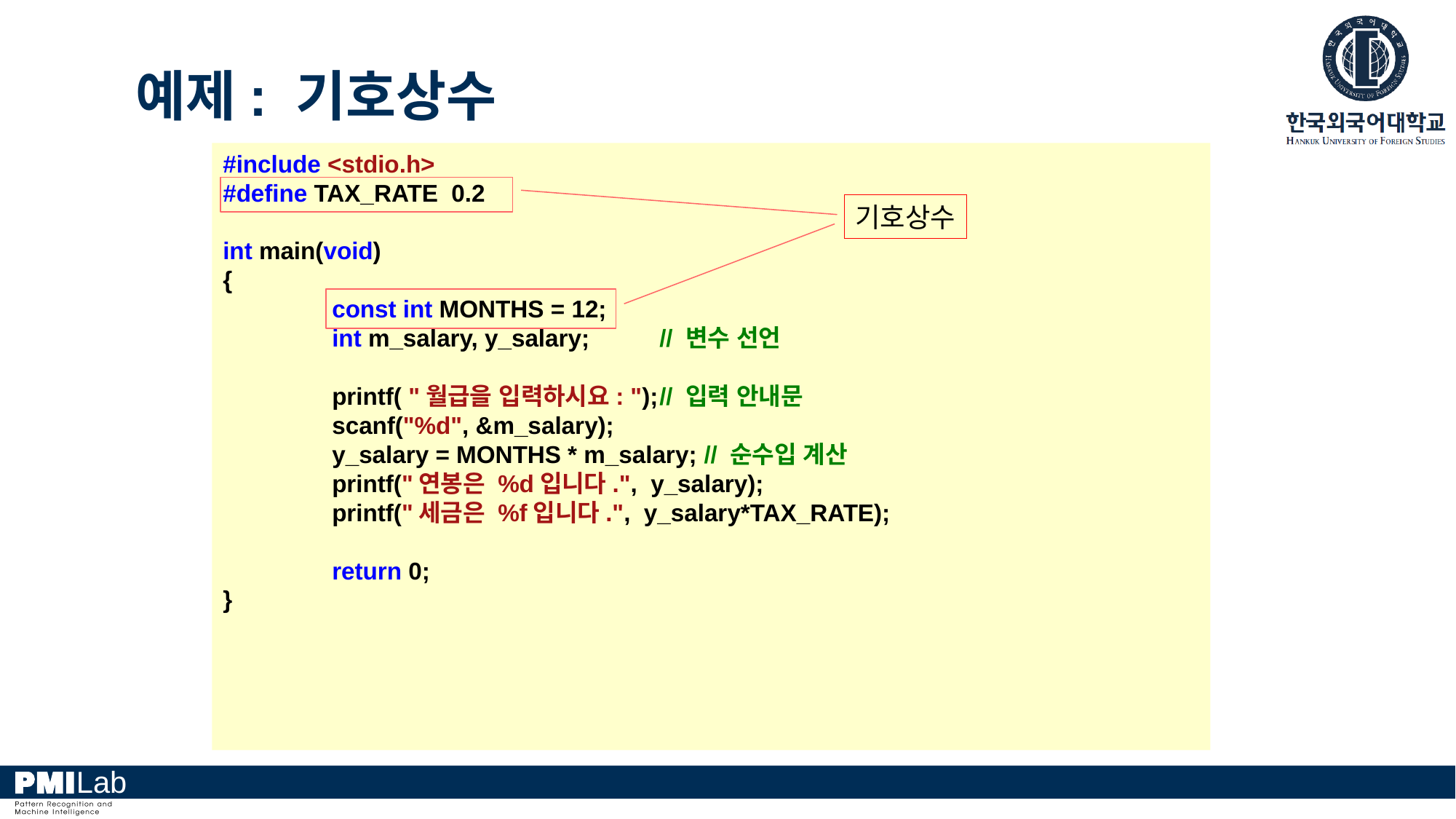

예제: 기호상수
#include <stdio.h>
#define TAX_RATE  0.2

int main(void)
{
	const int MONTHS = 12;
	int m_salary, y_salary;	// 변수 선언

	printf( "월급을 입력하시요: ");	// 입력 안내문
	scanf("%d", &m_salary);
	y_salary = MONTHS * m_salary; // 순수입 계산
	printf("연봉은 %d입니다.",  y_salary);
	printf("세금은 %f입니다.",  y_salary*TAX_RATE);

	return 0;
}

기호상수

Total sale = 200000000